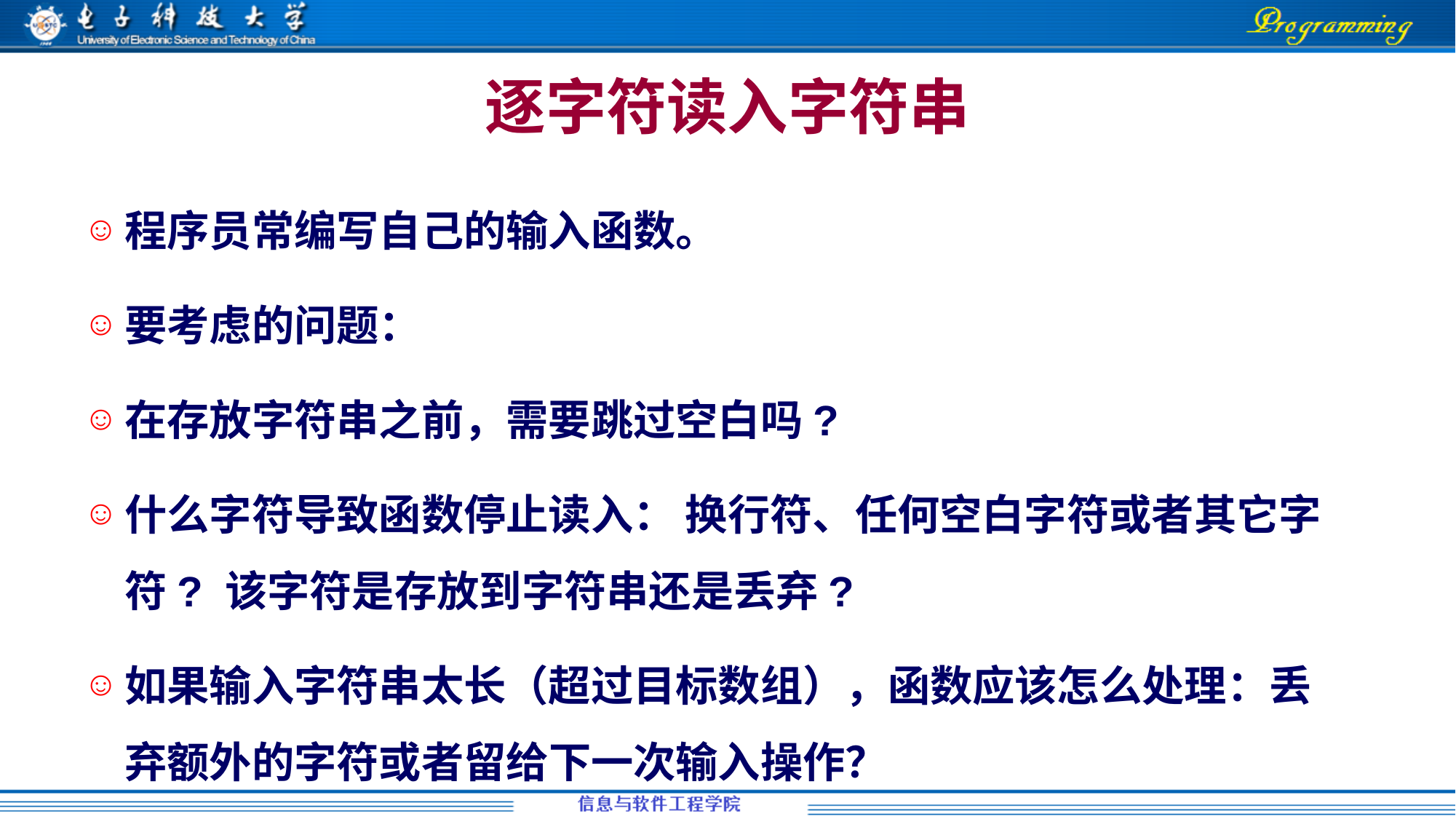

# 逐字符读入字符串
程序员常编写自己的输入函数。
要考虑的问题：
在存放字符串之前，需要跳过空白吗?
什么字符导致函数停止读入： 换行符、任何空白字符或者其它字符? 该字符是存放到字符串还是丢弃?
如果输入字符串太长（超过目标数组），函数应该怎么处理：丢弃额外的字符或者留给下一次输入操作？